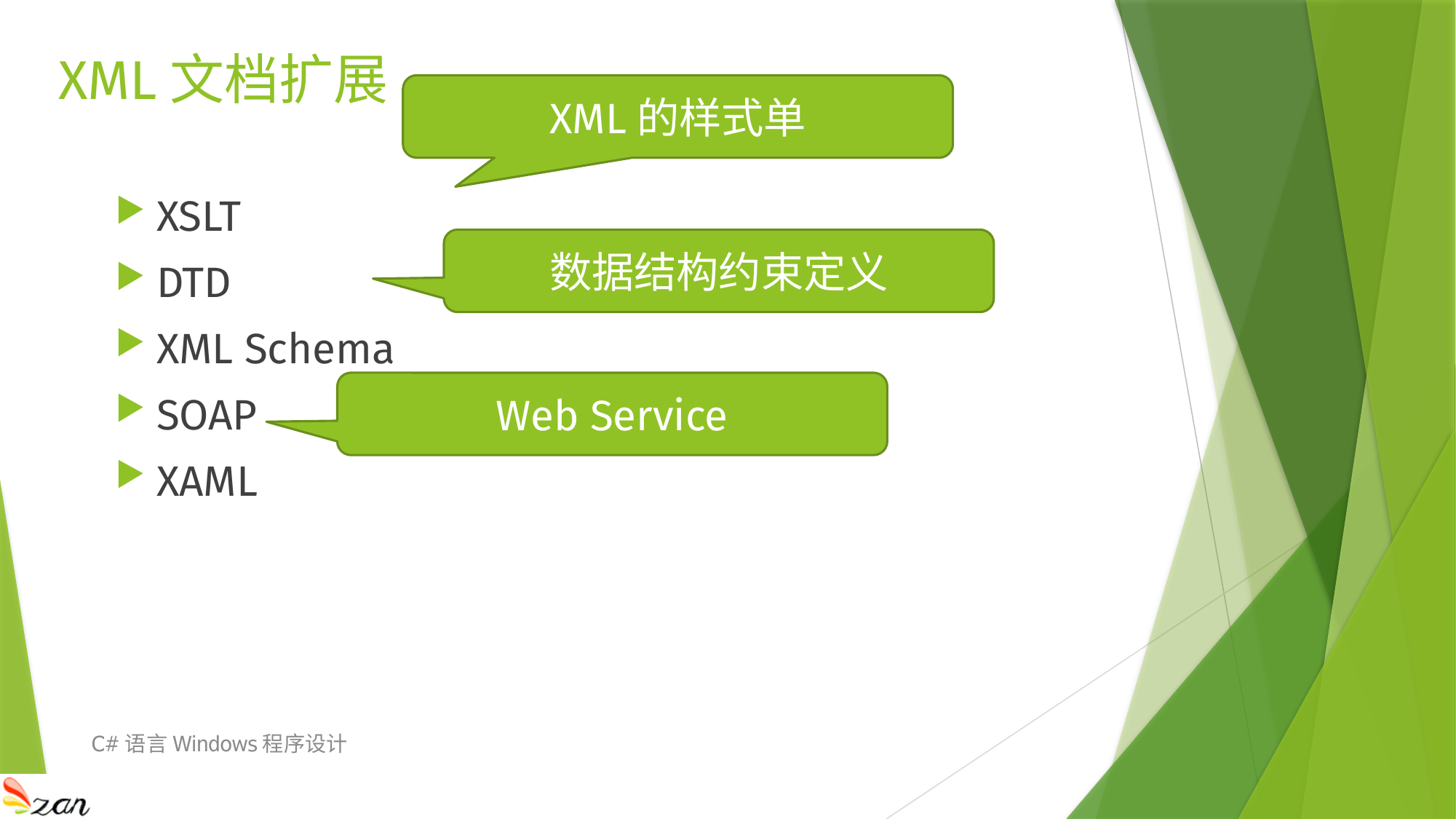

# XML文档扩展
XML的样式单
XSLT
DTD
XML Schema
SOAP
XAML
数据结构约束定义
Web Service
C#语言Windows程序设计